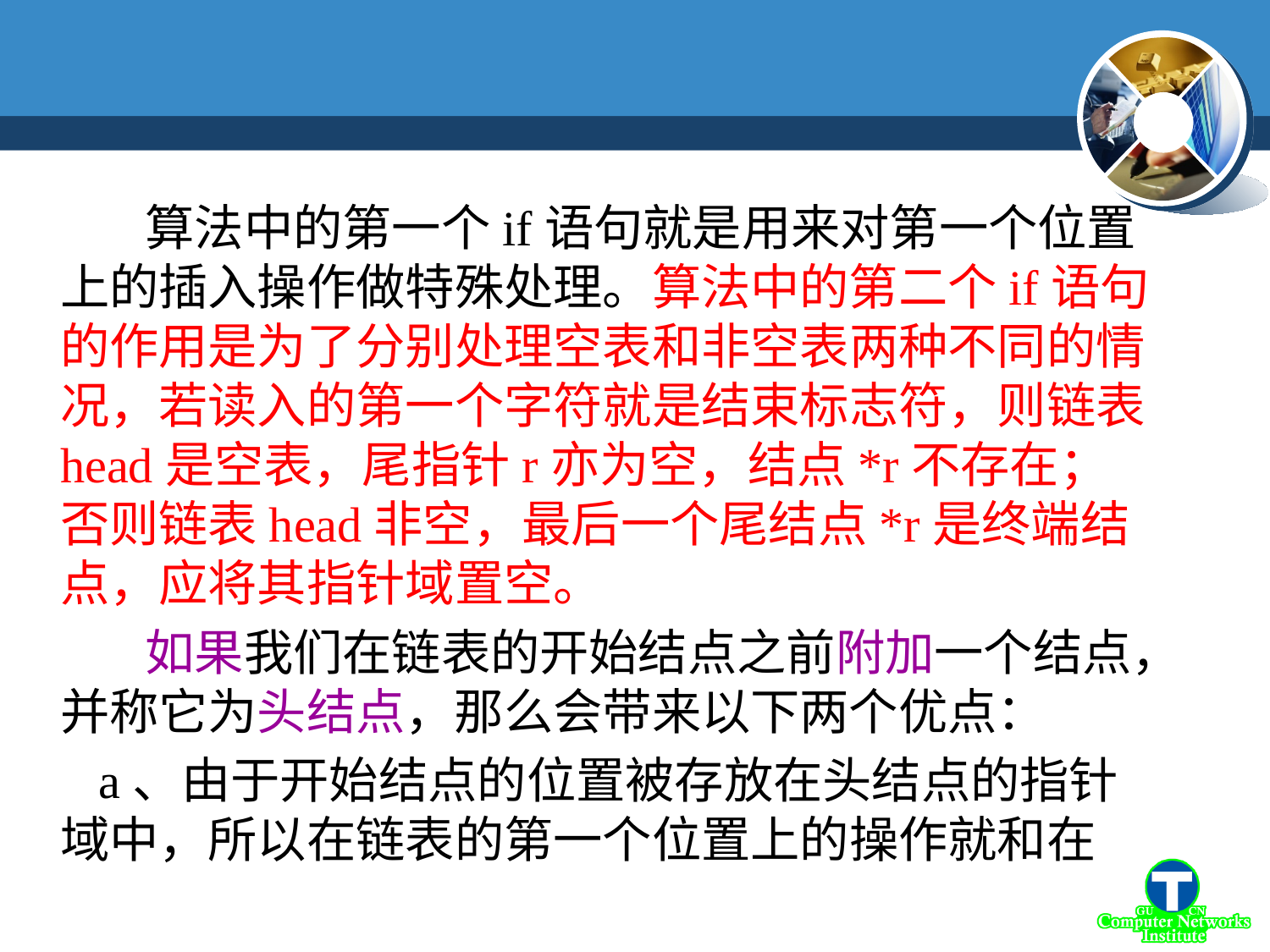

算法中的第一个if语句就是用来对第一个位置上的插入操作做特殊处理。算法中的第二个if语句的作用是为了分别处理空表和非空表两种不同的情况，若读入的第一个字符就是结束标志符，则链表head是空表，尾指针r亦为空，结点*r不存在；否则链表head非空，最后一个尾结点*r是终端结点，应将其指针域置空。
           如果我们在链表的开始结点之前附加一个结点，并称它为头结点，那么会带来以下两个优点：
       a、由于开始结点的位置被存放在头结点的指针域中，所以在链表的第一个位置上的操作就和在